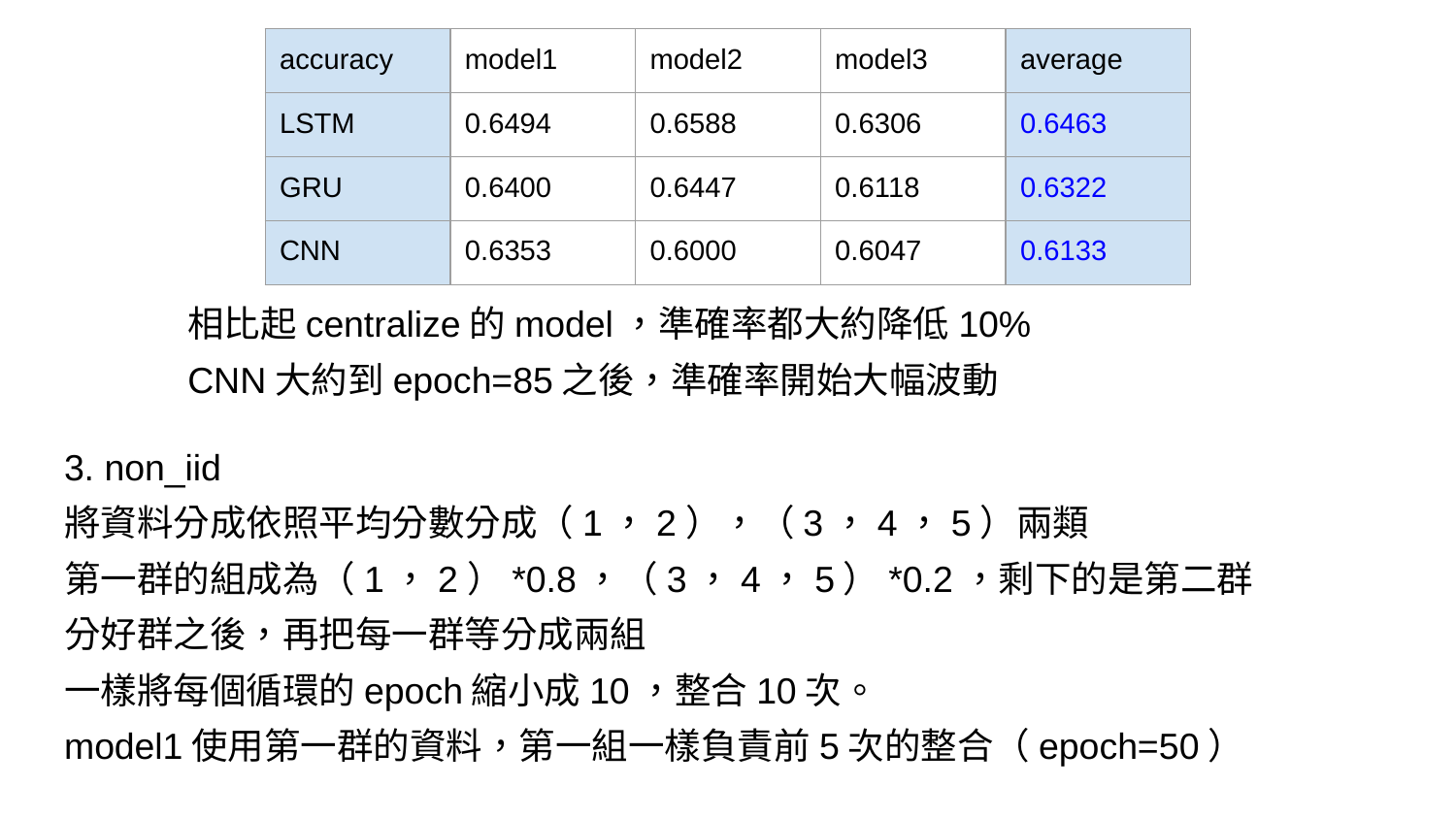

| accuracy | model1 | model2 | model3 | average |
| --- | --- | --- | --- | --- |
| LSTM | 0.6494 | 0.6588 | 0.6306 | 0.6463 |
| GRU | 0.6400 | 0.6447 | 0.6118 | 0.6322 |
| CNN | 0.6353 | 0.6000 | 0.6047 | 0.6133 |
相比起centralize的model，準確率都大約降低10%
CNN大約到epoch=85之後，準確率開始大幅波動
3. non_iid
將資料分成依照平均分數分成（1，2），（3，4，5）兩類
第一群的組成為（1，2）*0.8，（3，4，5）*0.2，剩下的是第二群
分好群之後，再把每一群等分成兩組
一樣將每個循環的epoch縮小成10，整合10次。
model1使用第一群的資料，第一組一樣負責前5次的整合（epoch=50）